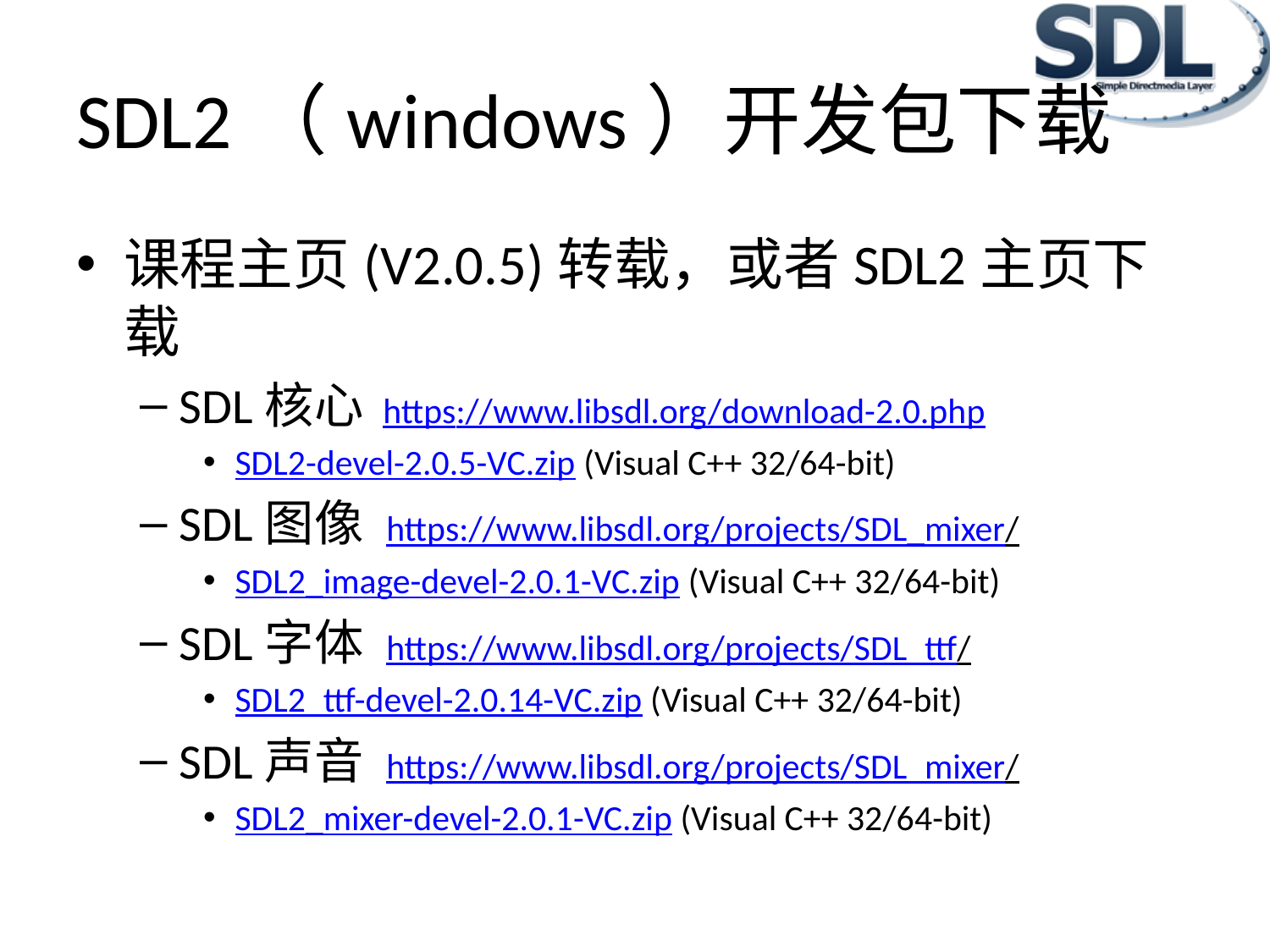

# SDL2（windows）开发包下载
课程主页(V2.0.5)转载，或者SDL2主页下载
SDL核心 https://www.libsdl.org/download-2.0.php
SDL2-devel-2.0.5-VC.zip (Visual C++ 32/64-bit)
SDL图像 https://www.libsdl.org/projects/SDL_mixer/
SDL2_image-devel-2.0.1-VC.zip (Visual C++ 32/64-bit)
SDL字体 https://www.libsdl.org/projects/SDL_ttf/
SDL2_ttf-devel-2.0.14-VC.zip (Visual C++ 32/64-bit)
SDL声音 https://www.libsdl.org/projects/SDL_mixer/
SDL2_mixer-devel-2.0.1-VC.zip (Visual C++ 32/64-bit)